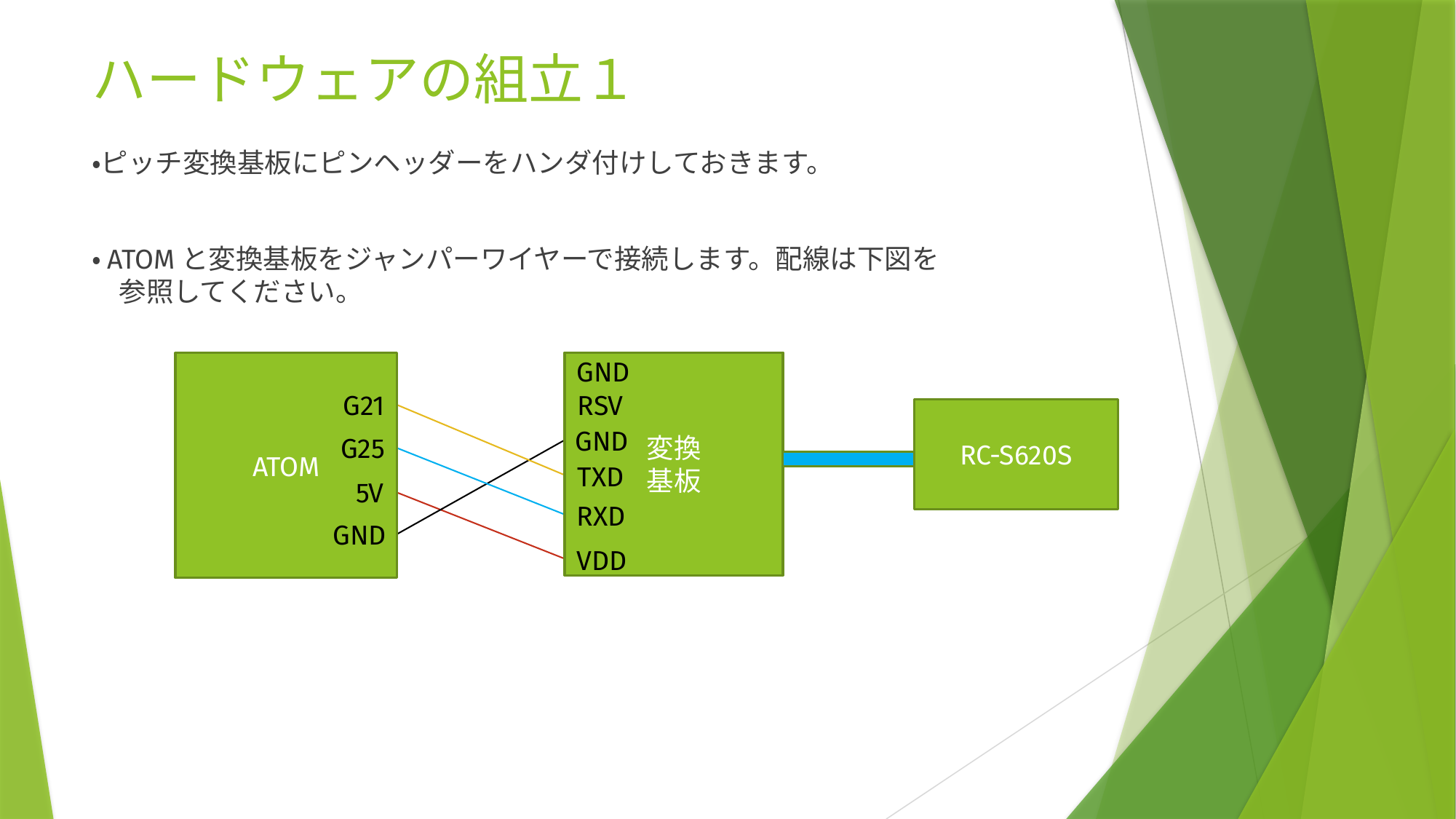

# ハードウェアの組立１
・ピッチ変換基板にピンヘッダーをハンダ付けしておきます。

・ATOMと変換基板をジャンパーワイヤーで接続します。配線は下図を
　参照してください。

GND
RSV
GND
TXD
RXD
VDD
変換
基板
ATOM
G21
G25
5V
GND
RC-S620S